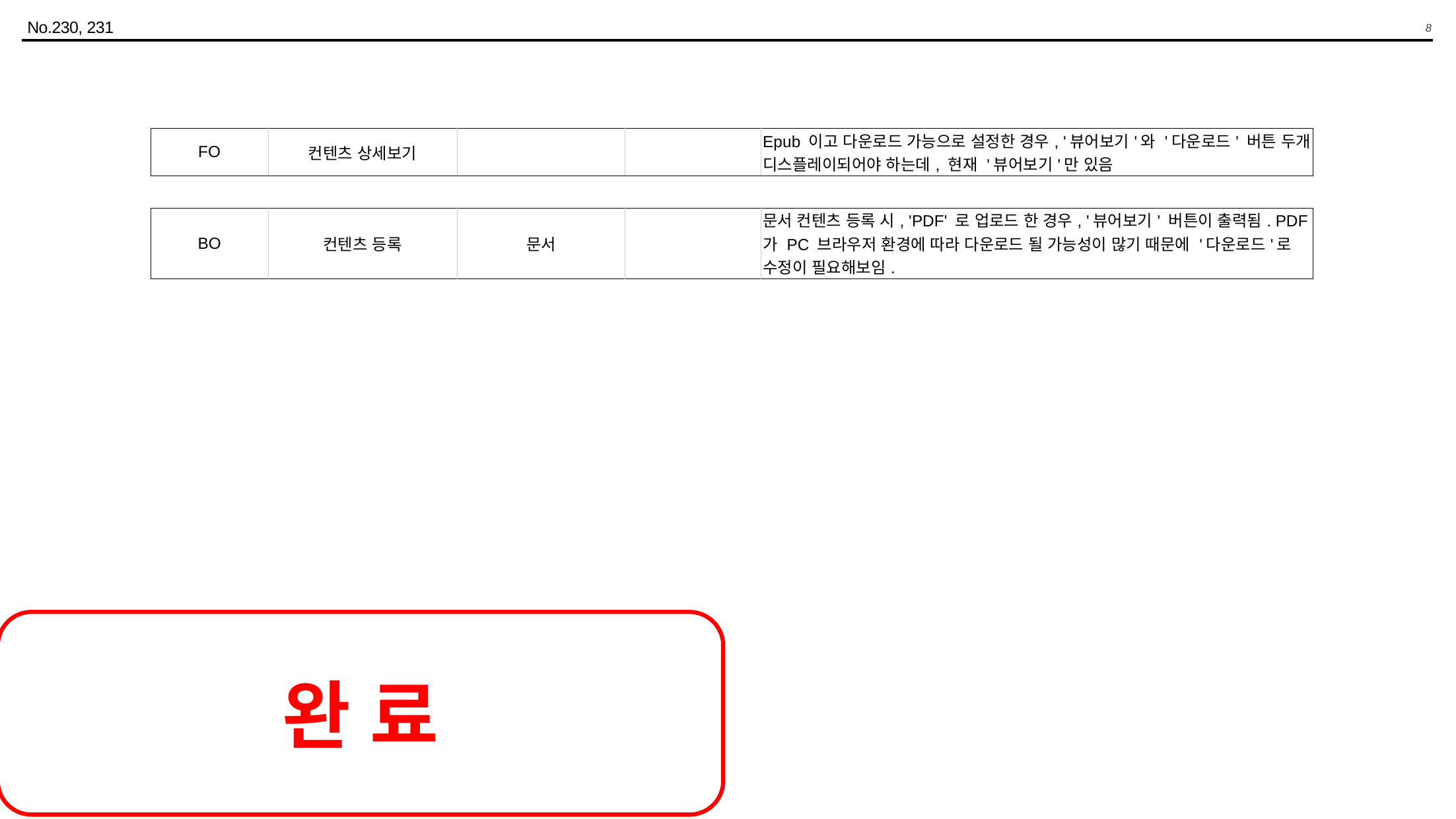

No.230, 231
| FO | 컨텐츠 상세보기 |  |  | Epub 이고 다운로드 가능으로 설정한 경우, '뷰어보기'와 '다운로드' 버튼 두개 디스플레이되어야 하는데, 현재 '뷰어보기'만 있음 |
| --- | --- | --- | --- | --- |
| BO | 컨텐츠 등록 | 문서 |  | 문서 컨텐츠 등록 시, 'PDF' 로 업로드 한 경우, '뷰어보기' 버튼이 출력됨. PDF가 PC 브라우저 환경에 따라 다운로드 될 가능성이 많기 때문에 '다운로드'로 수정이 필요해보임. |
| --- | --- | --- | --- | --- |
완 료